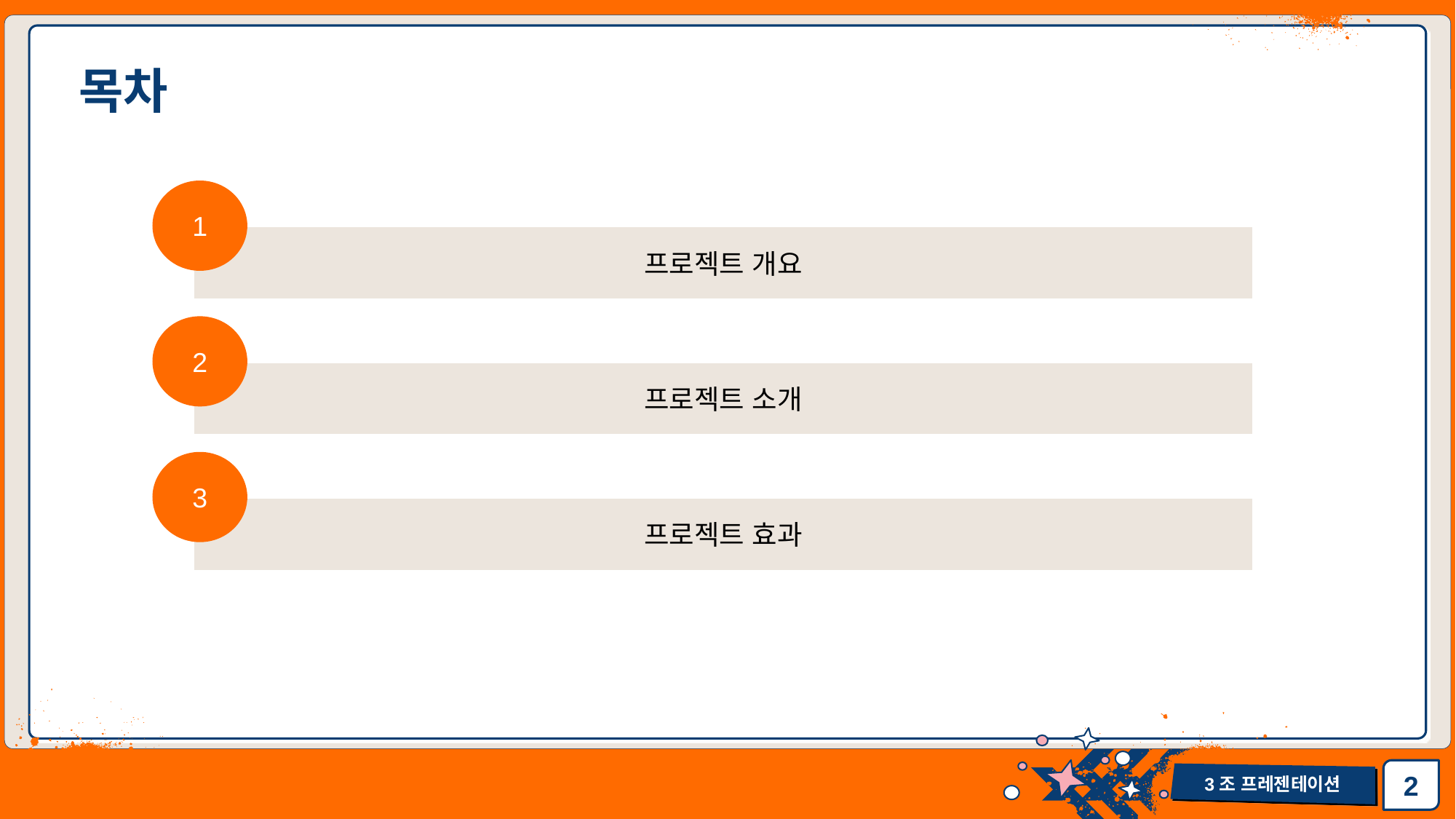

# 목차
1
프로젝트 개요
2
프로젝트 소개
3
프로젝트 효과
2